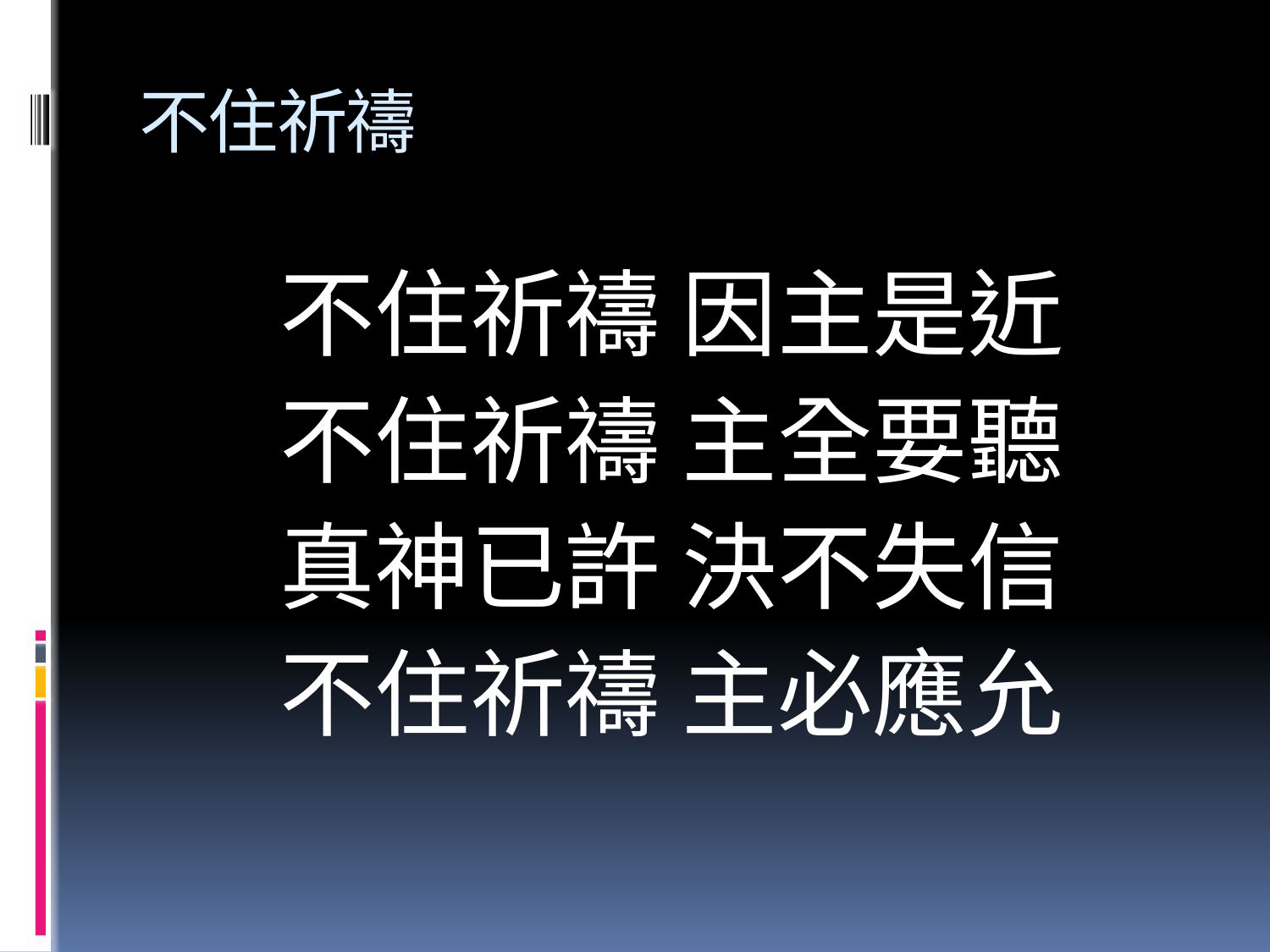

# 不住祈禱
不住祈禱 因主是近
不住祈禱 主全要聽
真神已許 決不失信
不住祈禱 主必應允